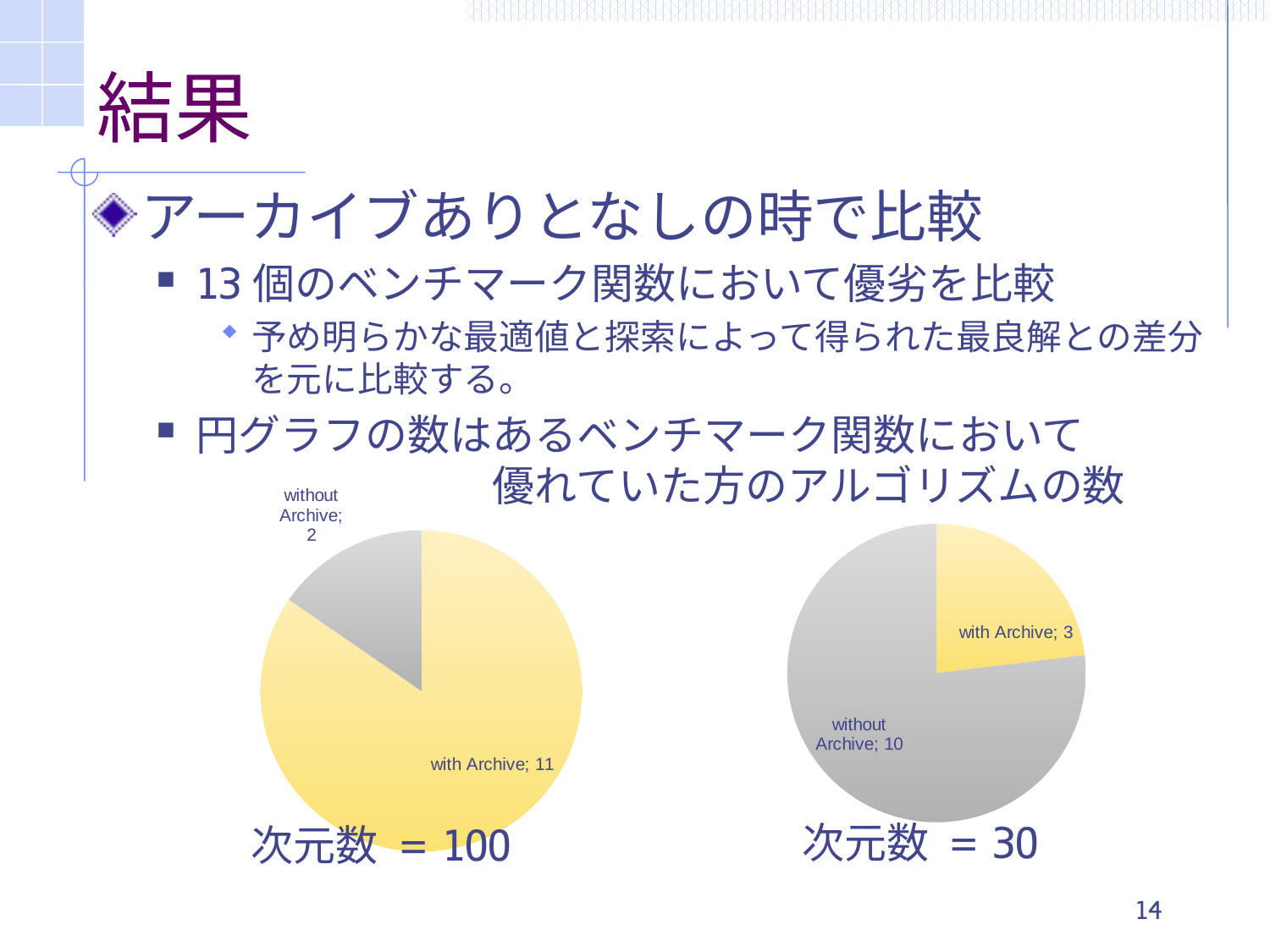

# 結果
アーカイブありとなしの時で比較
13個のベンチマーク関数において優劣を比較
予め明らかな最適値と探索によって得られた最良解との差分を元に比較する。
円グラフの数はあるベンチマーク関数において　　　　　　　　　　優れていた方のアルゴリズムの数

### Chart

| Category | D=100 |
|---|---|
| with Archive | 11.0 |
| without Archive | 2.0 |

### Chart

| Category | D=30 |
|---|---|
| with Archive | 3.0 |
| without Archive | 10.0 |
次元数 = 30
次元数 = 100
14